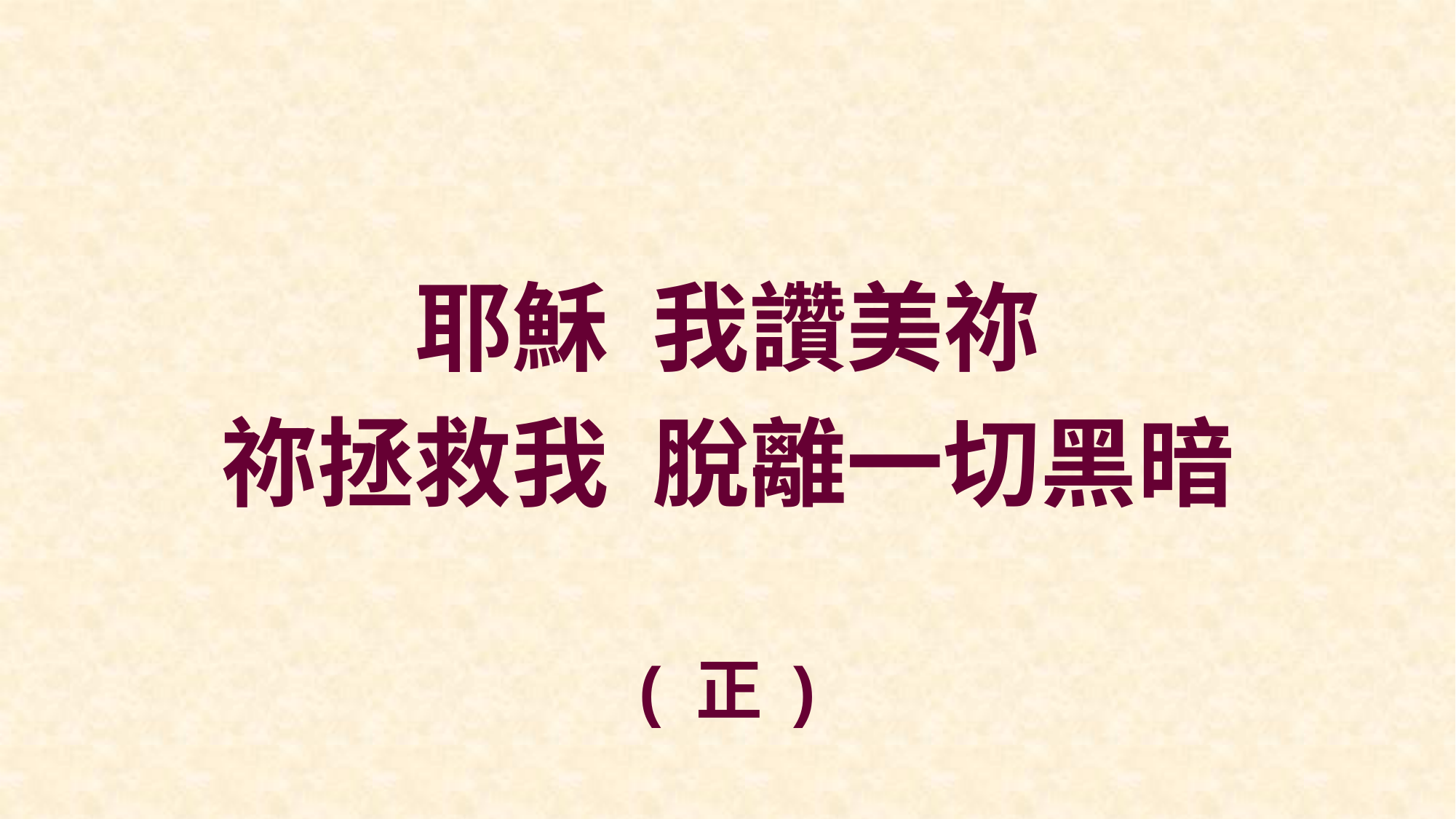

耶穌  我讚美祢
祢拯救我  脫離一切黑暗
( 正 )